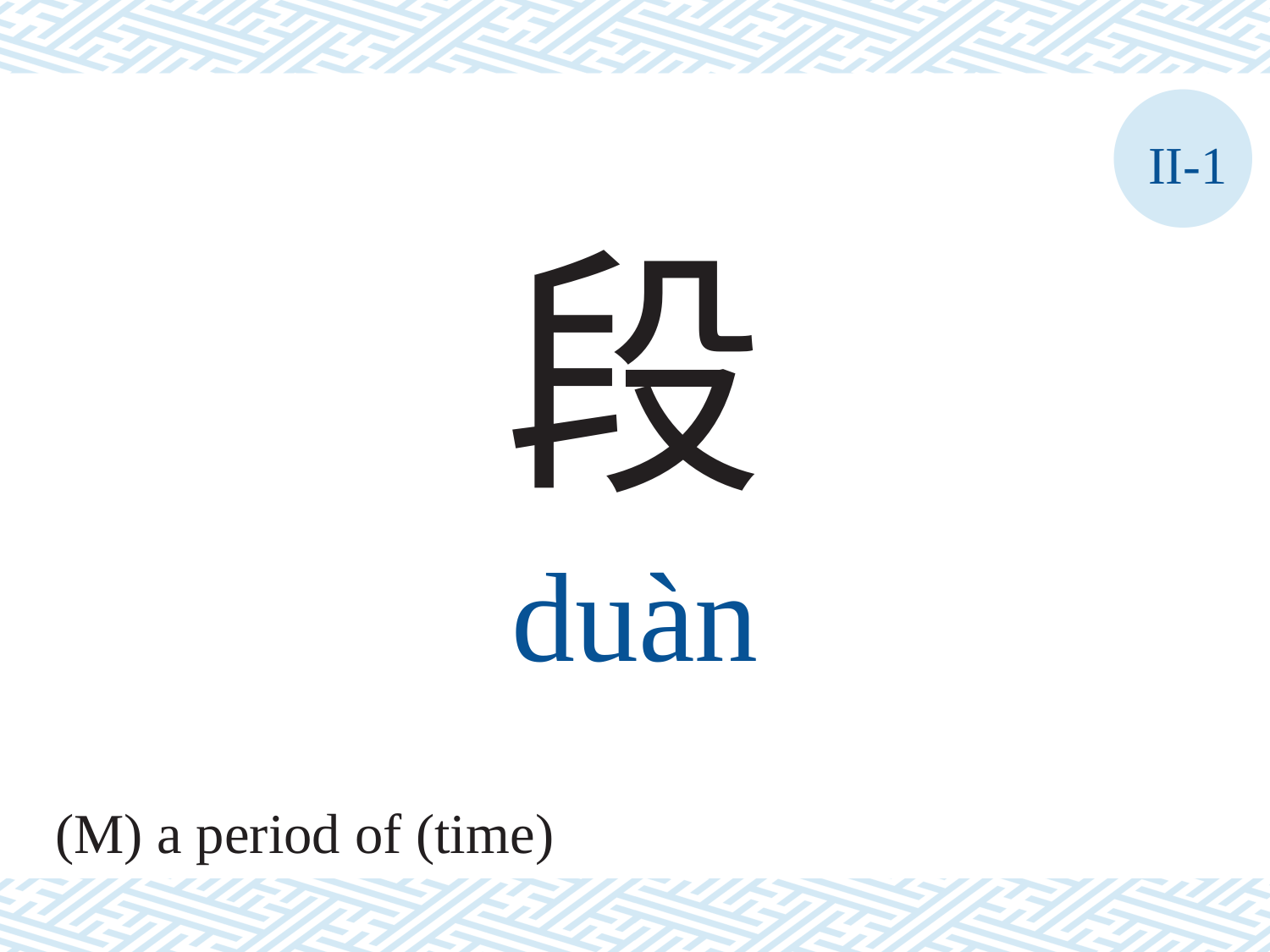

II-1
段
duàn
(M) a period of (time)